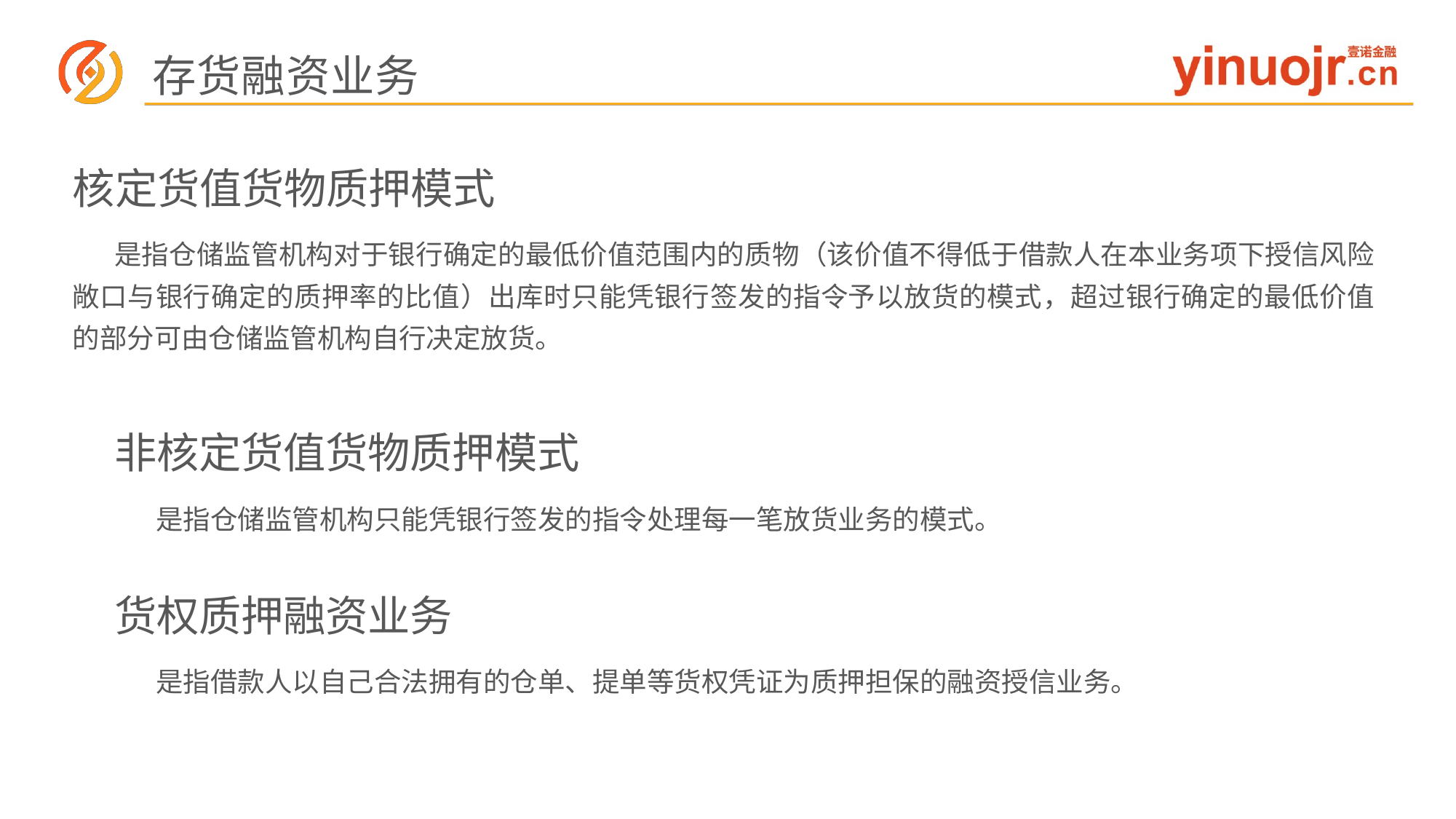

# 存货融资业务
核定货值货物质押模式
是指仓储监管机构对于银行确定的最低价值范围内的质物（该价值不得低于借款人在本业务项下授信风险 敞口与银行确定的质押率的比值）出库时只能凭银行签发的指令予以放货的模式，超过银行确定的最低价值 的部分可由仓储监管机构自行决定放货。

非核定货值货物质押模式
是指仓储监管机构只能凭银行签发的指令处理每一笔放货业务的模式。

货权质押融资业务
是指借款人以自己合法拥有的仓单、提单等货权凭证为质押担保的融资授信业务。